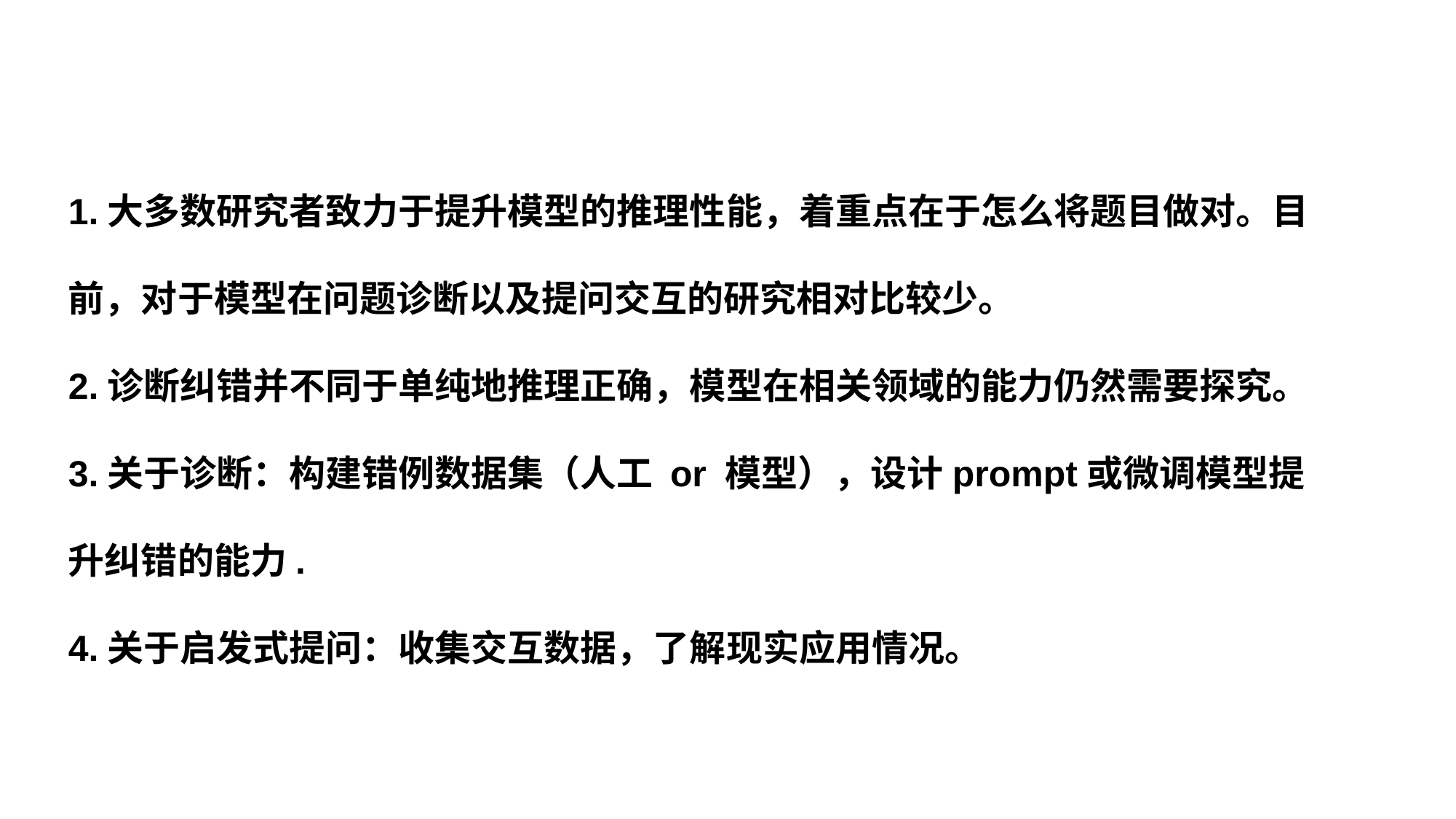

1.大多数研究者致力于提升模型的推理性能，着重点在于怎么将题目做对。目前，对于模型在问题诊断以及提问交互的研究相对比较少。
2.诊断纠错并不同于单纯地推理正确，模型在相关领域的能力仍然需要探究。
3.关于诊断：构建错例数据集（人工 or 模型），设计prompt或微调模型提升纠错的能力.
4.关于启发式提问：收集交互数据，了解现实应用情况。